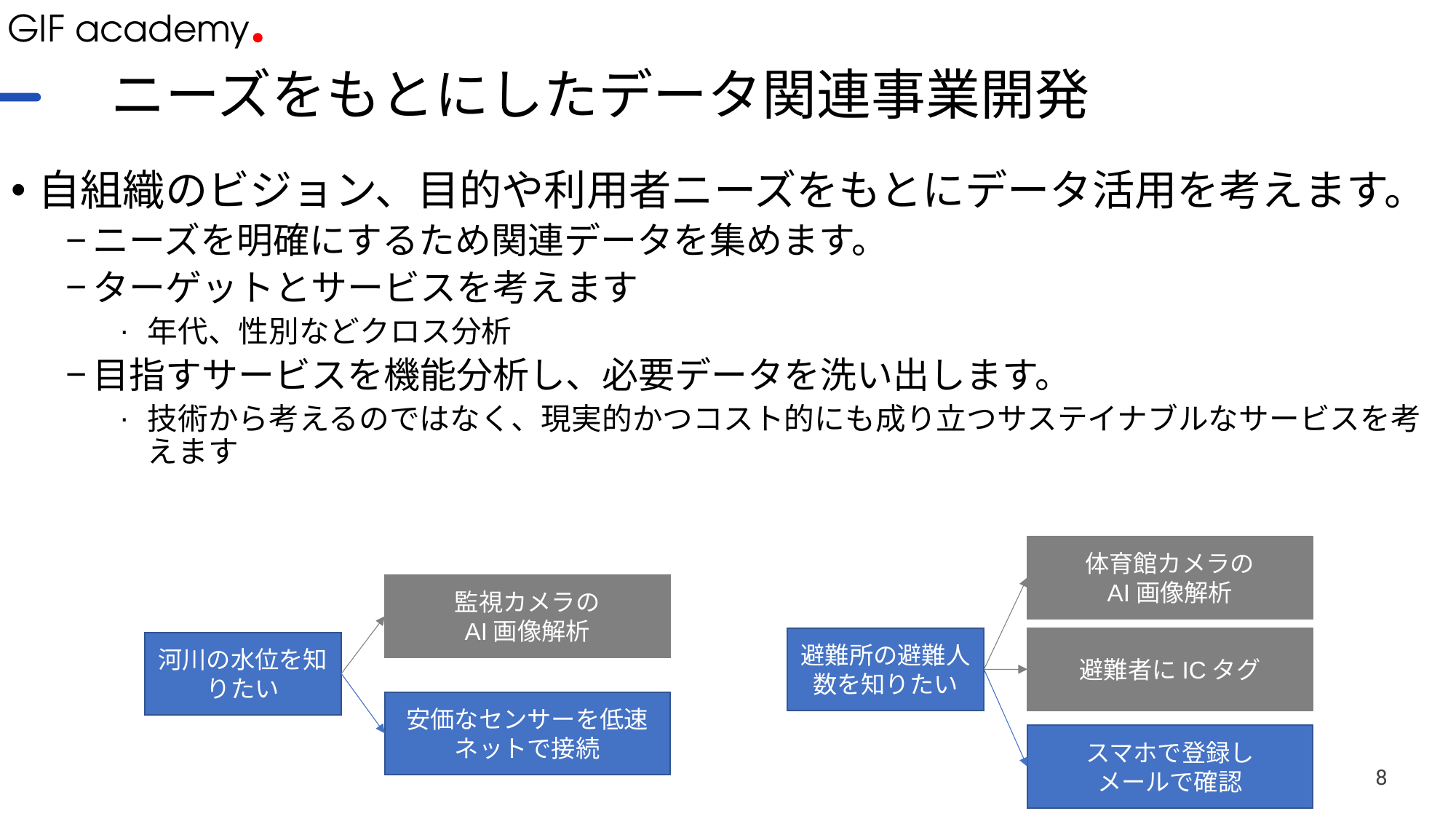

# ニーズをもとにしたデータ関連事業開発
自組織のビジョン、目的や利用者ニーズをもとにデータ活用を考えます。
ニーズを明確にするため関連データを集めます。
ターゲットとサービスを考えます
年代、性別などクロス分析
目指すサービスを機能分析し、必要データを洗い出します。
技術から考えるのではなく、現実的かつコスト的にも成り立つサステイナブルなサービスを考えます

体育館カメラの
AI画像解析
監視カメラの
AI画像解析
避難者にICタグ
避難所の避難人数を知りたい
河川の水位を知りたい
安価なセンサーを低速ネットで接続
スマホで登録し
メールで確認
8